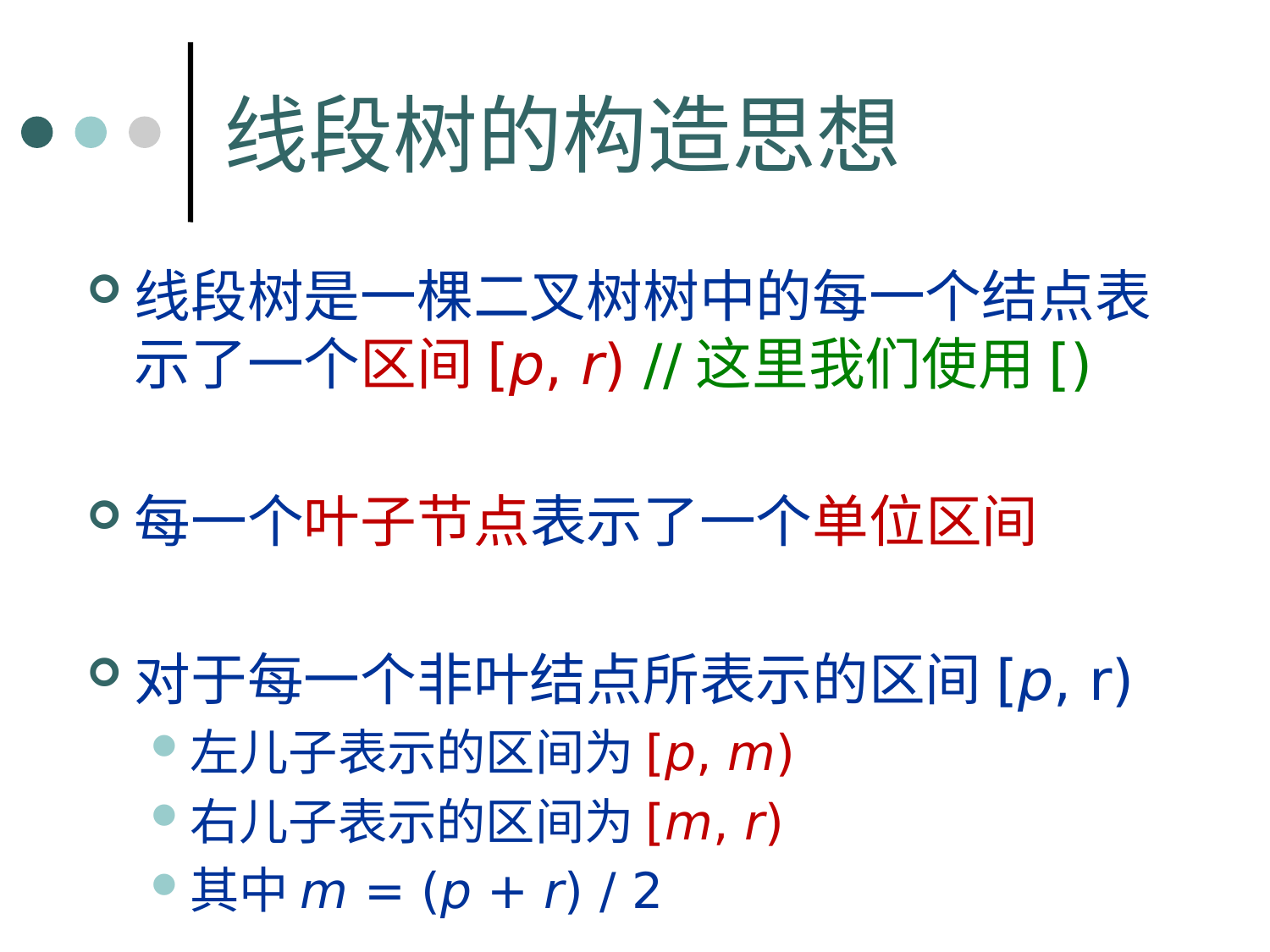

# 线段树的构造思想
线段树是一棵二叉树树中的每一个结点表示了一个区间[p, r) //这里我们使用[)

每一个叶子节点表示了一个单位区间

对于每一个非叶结点所表示的区间[p, r)
左儿子表示的区间为[p, m)
右儿子表示的区间为[m, r)
其中m = (p + r) / 2